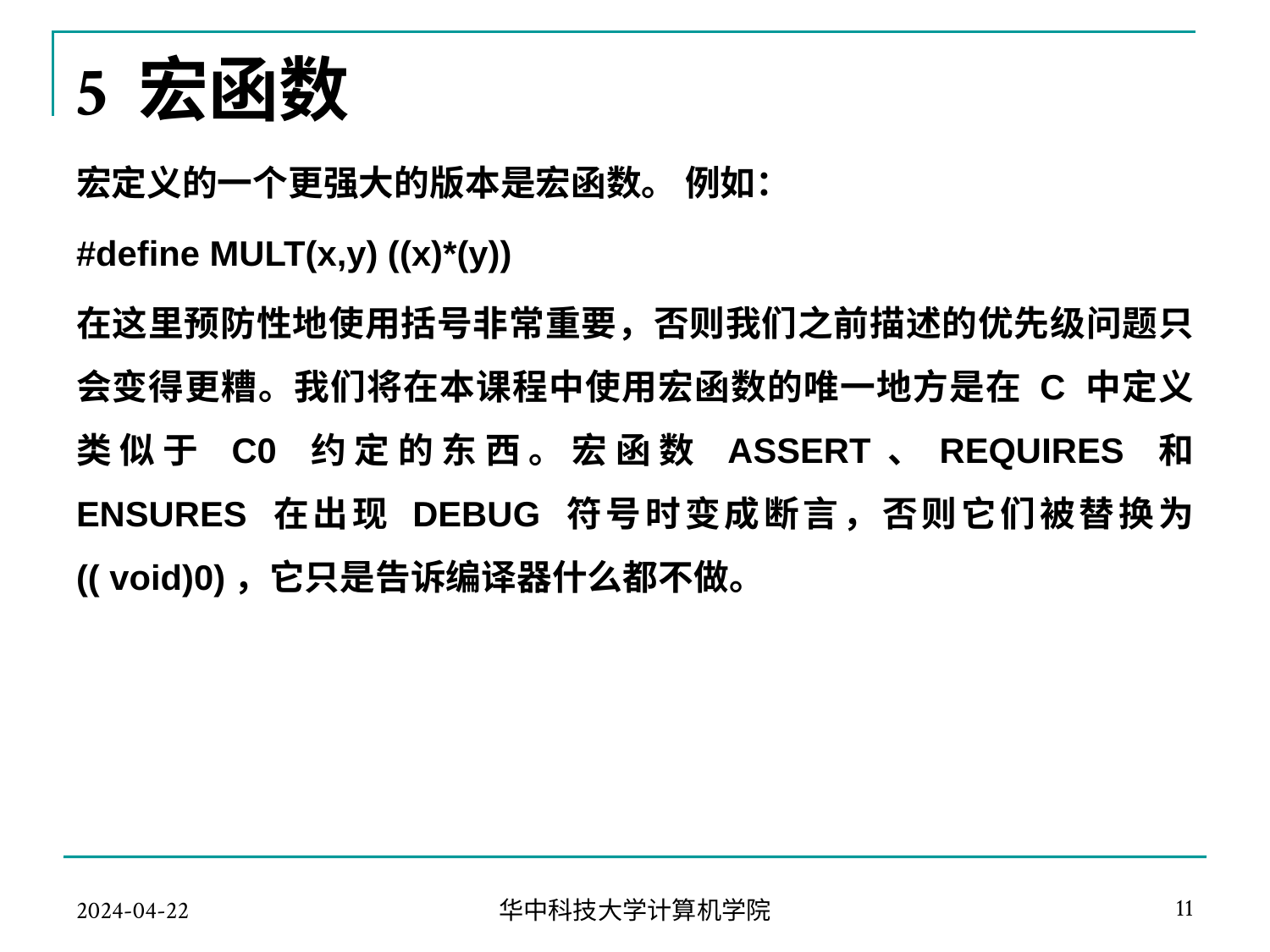

# 5 宏函数
宏定义的一个更强大的版本是宏函数。 例如：
#define MULT(x,y) ((x)*(y))
在这里预防性地使用括号非常重要，否则我们之前描述的优先级问题只会变得更糟。我们将在本课程中使用宏函数的唯一地方是在 C 中定义类似于 C0 约定的东西。宏函数 ASSERT、REQUIRES 和 ENSURES 在出现 DEBUG 符号时变成断言，否则它们被替换为 (( void)0)，它只是告诉编译器什么都不做。
2024-04-22
11
华中科技大学计算机学院